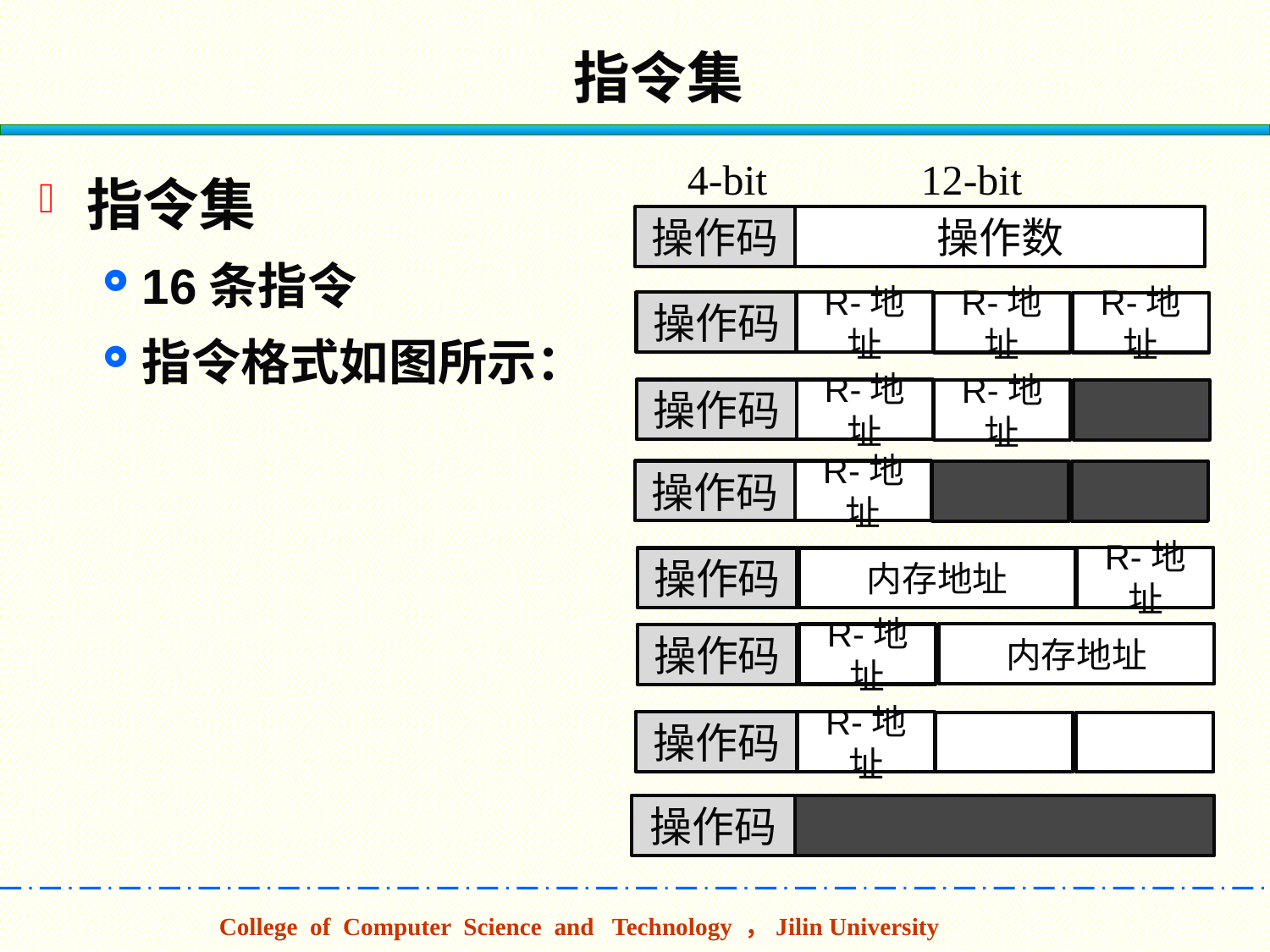

指令集
4-bit
12-bit
操作码
操作数
指令集
16条指令
指令格式如图所示：
操作码
R-地址
R-地址
R-地址
操作码
R-地址
R-地址

操作码
R-地址

R-地址
操作码
内存地址
内存地址
R-地址
操作码
操作码
R-地址

操作码